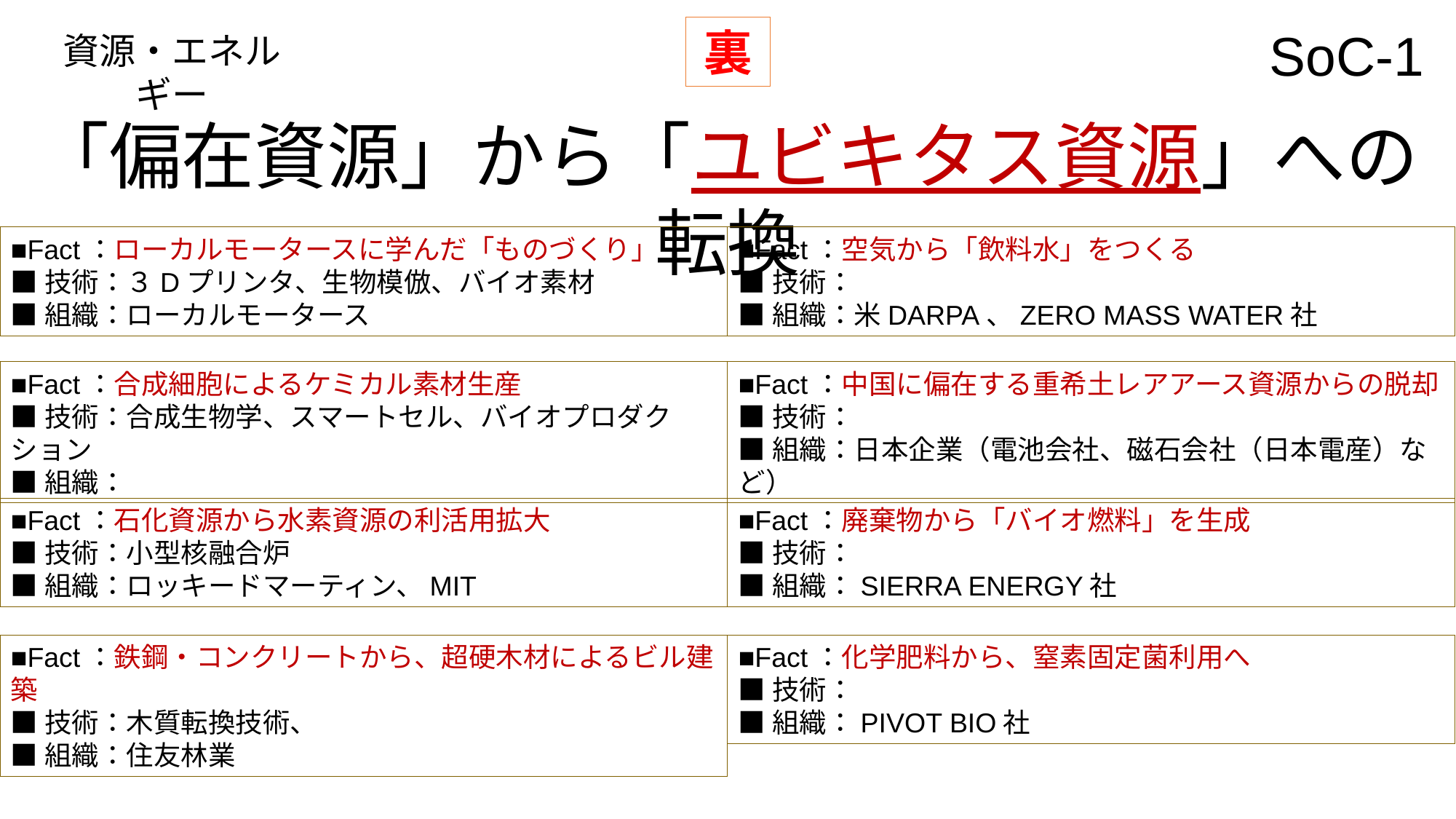

SoC-1
裏
資源・エネルギー
「偏在資源」から「ユビキタス資源」への転換
■Fact：ローカルモータースに学んだ「ものづくり」
■技術：３Dプリンタ、生物模倣、バイオ素材
■組織：ローカルモータース
■Fact：空気から「飲料水」をつくる
■技術：
■組織：米DARPA、ZERO MASS WATER社
■Fact：合成細胞によるケミカル素材生産
■技術：合成生物学、スマートセル、バイオプロダクション
■組織：
■Fact：中国に偏在する重希土レアアース資源からの脱却
■技術：
■組織：日本企業（電池会社、磁石会社（日本電産）など）
■Fact：石化資源から水素資源の利活用拡大
■技術：小型核融合炉
■組織：ロッキードマーティン、MIT
■Fact：廃棄物から「バイオ燃料」を生成
■技術：
■組織：SIERRA ENERGY社
■Fact：鉄鋼・コンクリートから、超硬木材によるビル建築
■技術：木質転換技術、
■組織：住友林業
■Fact：化学肥料から、窒素固定菌利用へ
■技術：
■組織：PIVOT BIO社